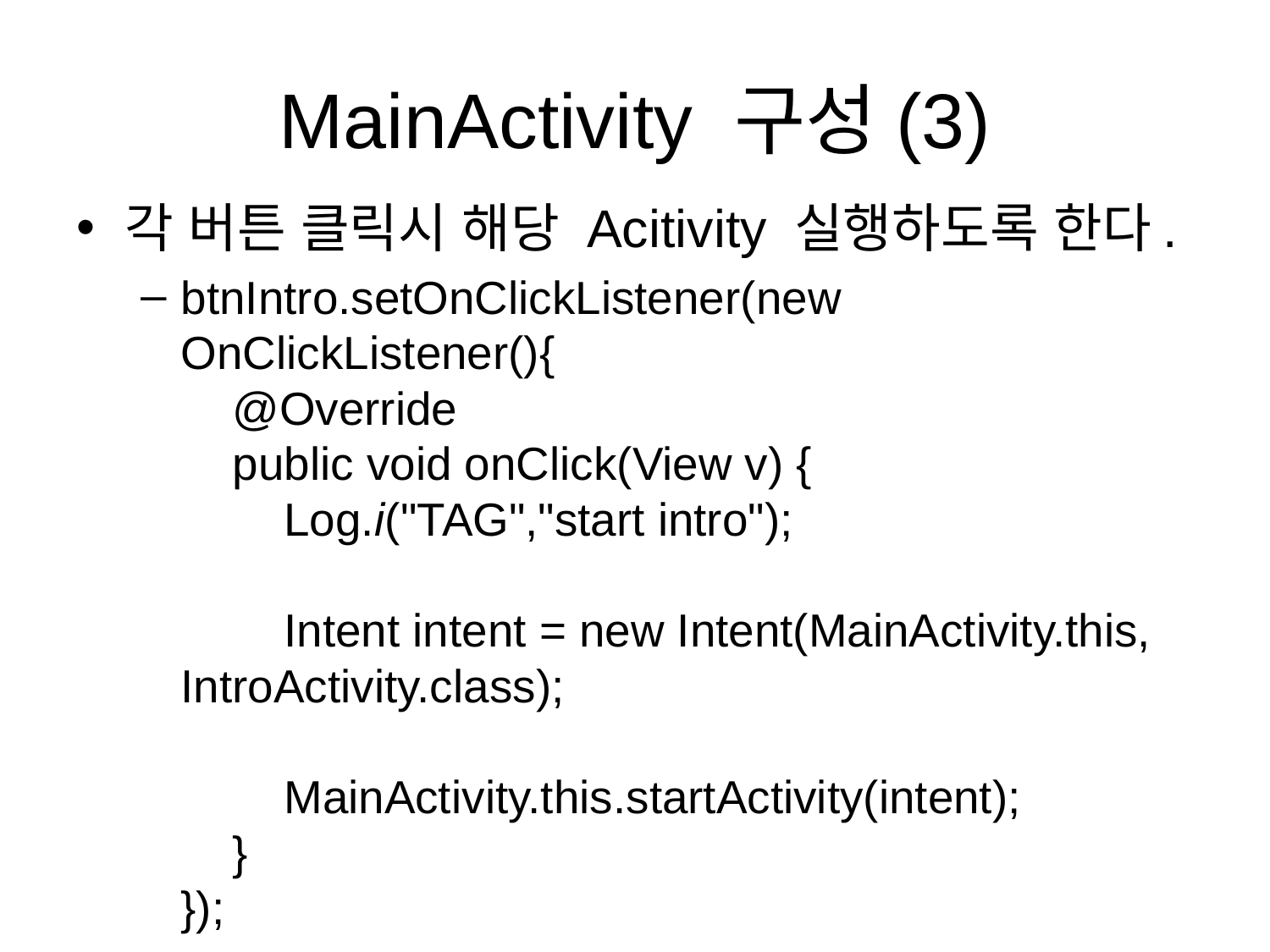

# MainActivity 구성(3)
각 버튼 클릭시 해당 Acitivity 실행하도록 한다.
btnIntro.setOnClickListener(new OnClickListener(){
    @Override
    public void onClick(View v) {
        Log.i("TAG","start intro");
        Intent intent = new Intent(MainActivity.this, IntroActivity.class);
        MainActivity.this.startActivity(intent);
    }
});